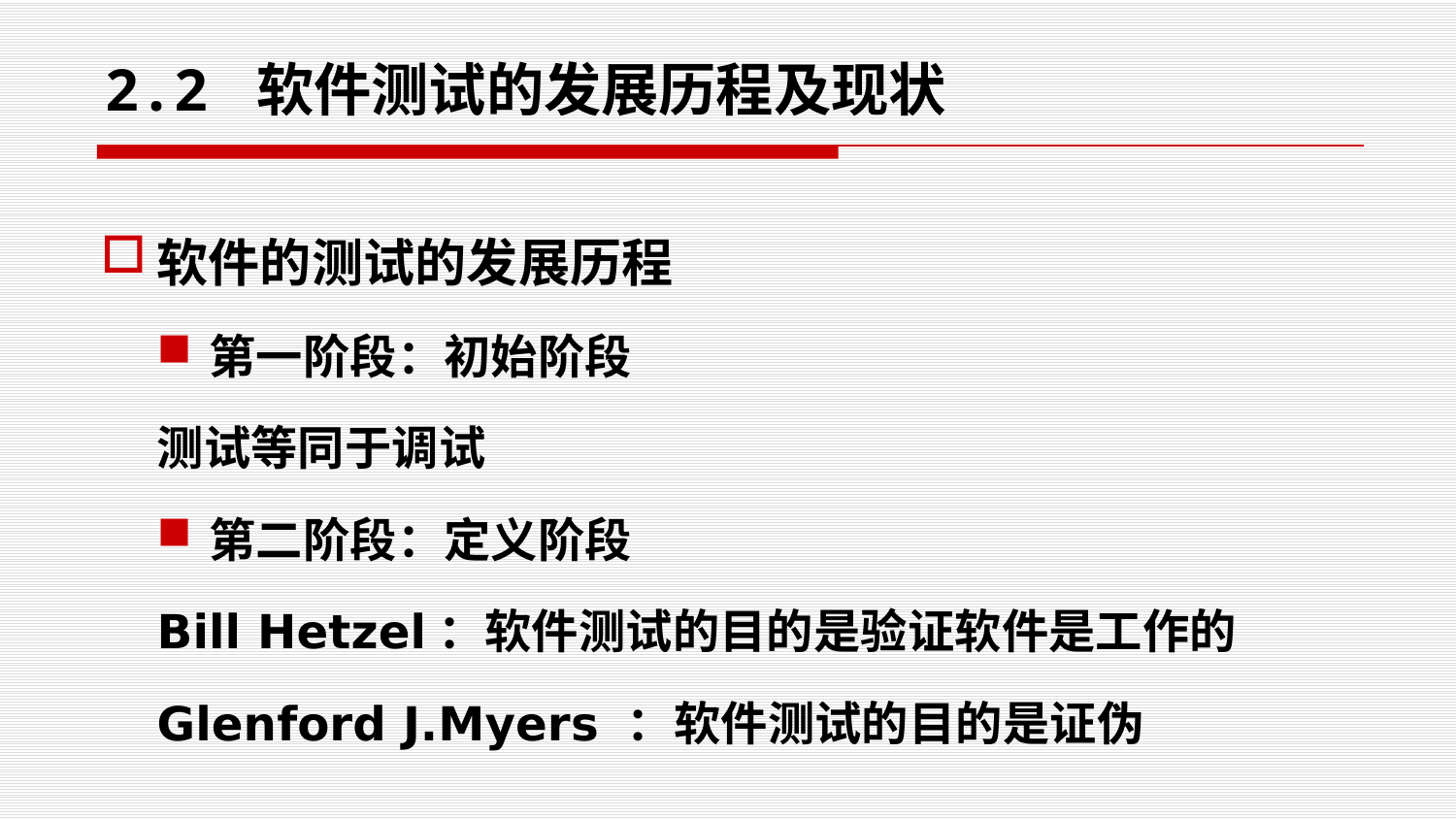

# 2.2 软件测试的发展历程及现状
软件的测试的发展历程
第一阶段：初始阶段
测试等同于调试
第二阶段：定义阶段
Bill Hetzel：软件测试的目的是验证软件是工作的
Glenford J.Myers ：软件测试的目的是证伪